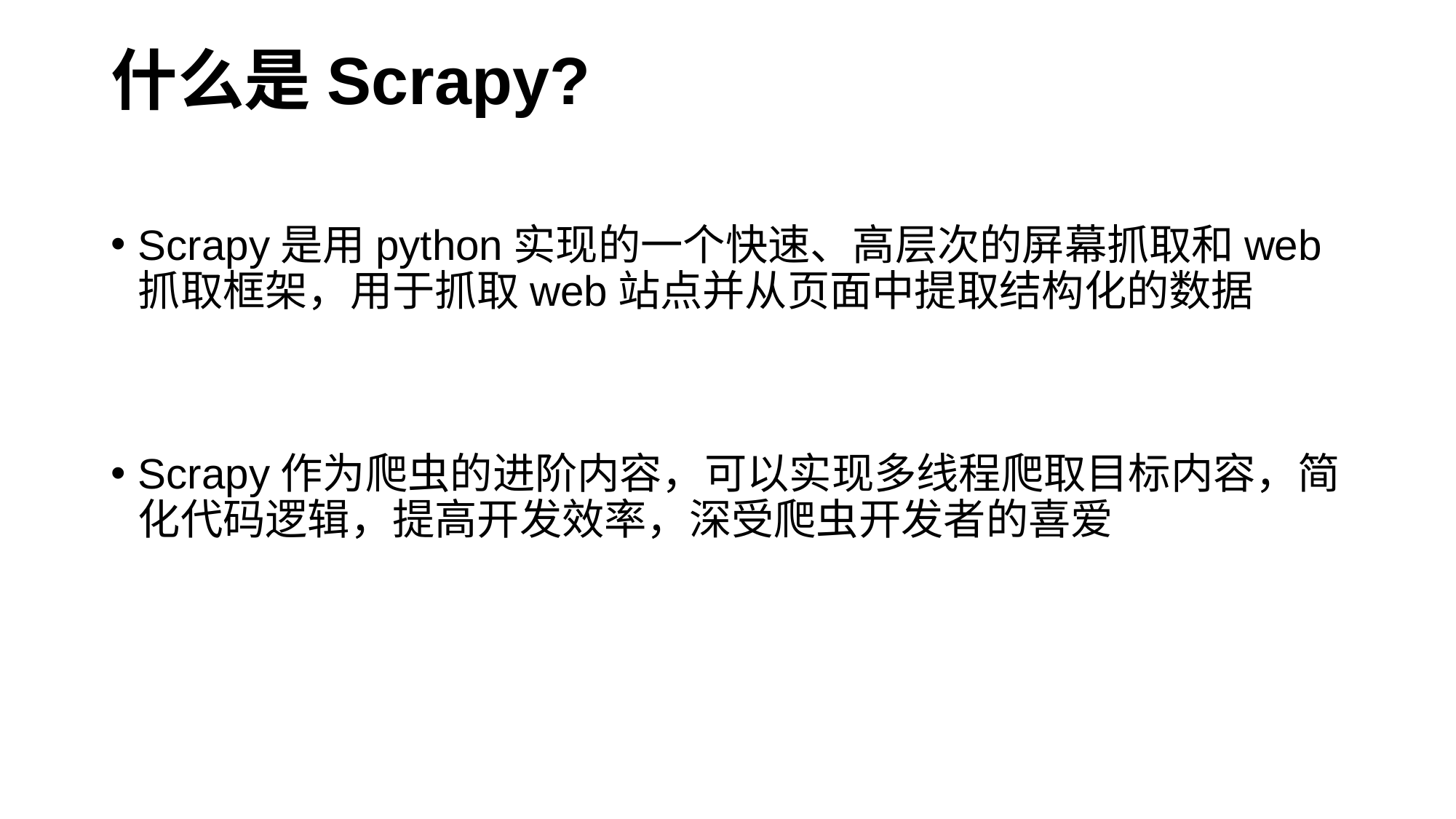

# 什么是Scrapy?
Scrapy是用python实现的一个快速、高层次的屏幕抓取和web抓取框架，用于抓取web站点并从页面中提取结构化的数据

Scrapy作为爬虫的进阶内容，可以实现多线程爬取目标内容，简化代码逻辑，提高开发效率，深受爬虫开发者的喜爱